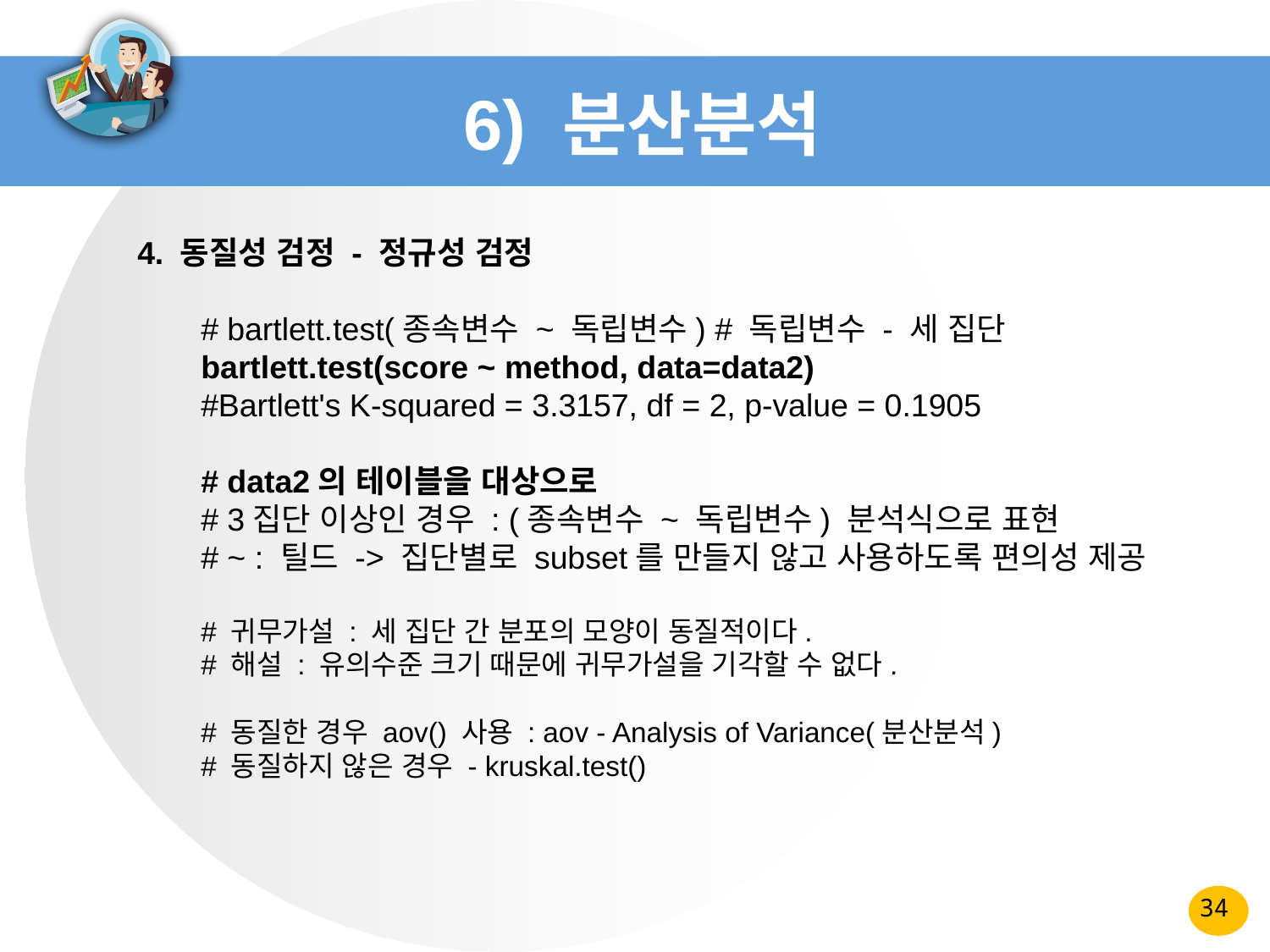

# 6) 분산분석
4. 동질성 검정 - 정규성 검정

# bartlett.test(종속변수 ~ 독립변수) # 독립변수 - 세 집단
bartlett.test(score ~ method, data=data2)
#Bartlett's K-squared = 3.3157, df = 2, p-value = 0.1905

# data2의 테이블을 대상으로
# 3집단 이상인 경우 : (종속변수 ~ 독립변수) 분석식으로 표현
# ~ : 틸드 -> 집단별로 subset를 만들지 않고 사용하도록 편의성 제공

# 귀무가설 : 세 집단 간 분포의 모양이 동질적이다.
# 해설 : 유의수준 크기 때문에 귀무가설을 기각할 수 없다.

# 동질한 경우 aov() 사용 : aov - Analysis of Variance(분산분석)
# 동질하지 않은 경우 - kruskal.test()
34